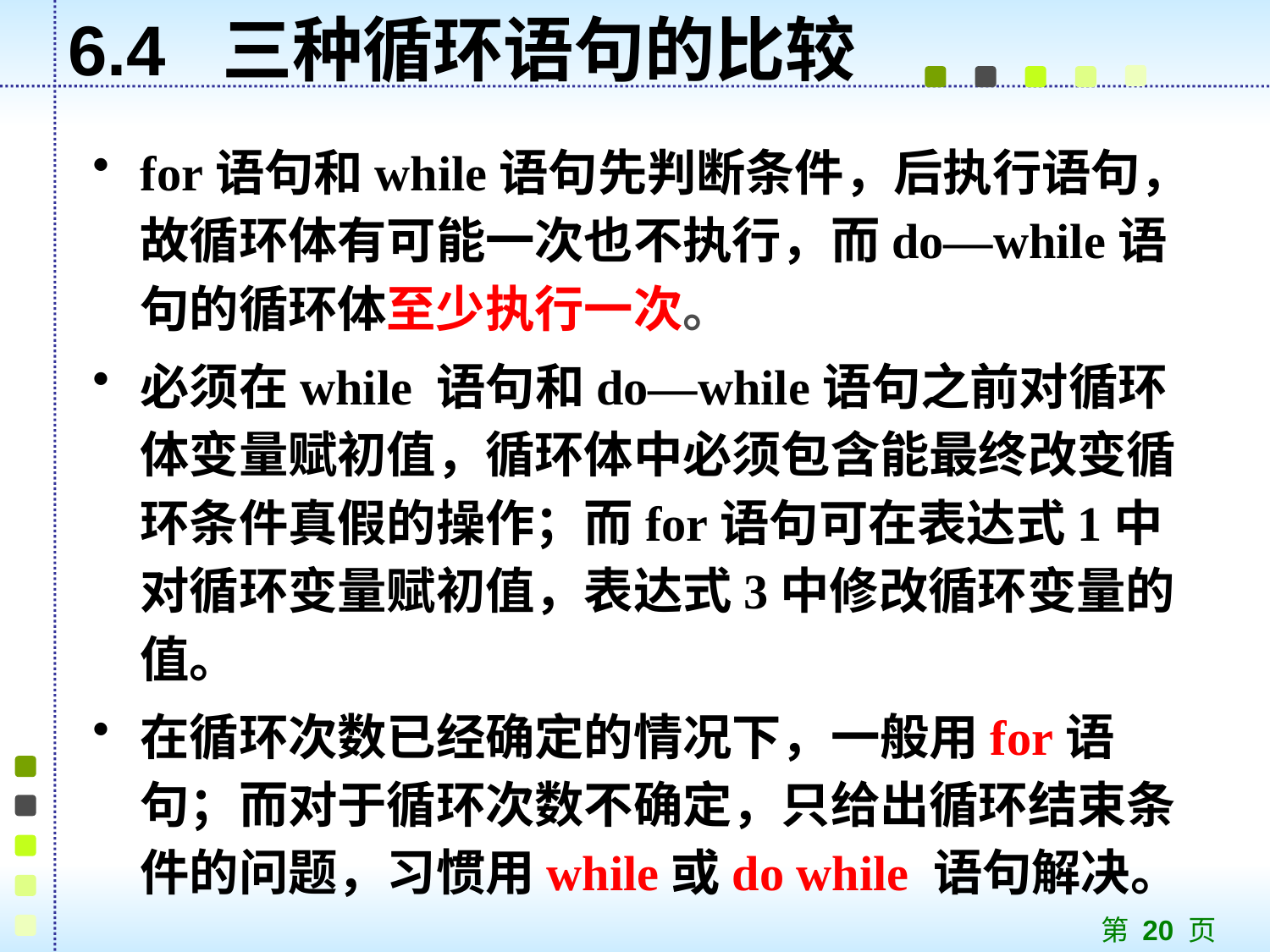

# 6.4  三种循环语句的比较
for语句和while语句先判断条件，后执行语句，故循环体有可能一次也不执行，而do—while语句的循环体至少执行一次。
必须在while 语句和do—while语句之前对循环体变量赋初值，循环体中必须包含能最终改变循环条件真假的操作；而for语句可在表达式1中对循环变量赋初值，表达式3中修改循环变量的值。
在循环次数已经确定的情况下，一般用for语句；而对于循环次数不确定，只给出循环结束条件的问题，习惯用while或do while 语句解决。

第 20 页